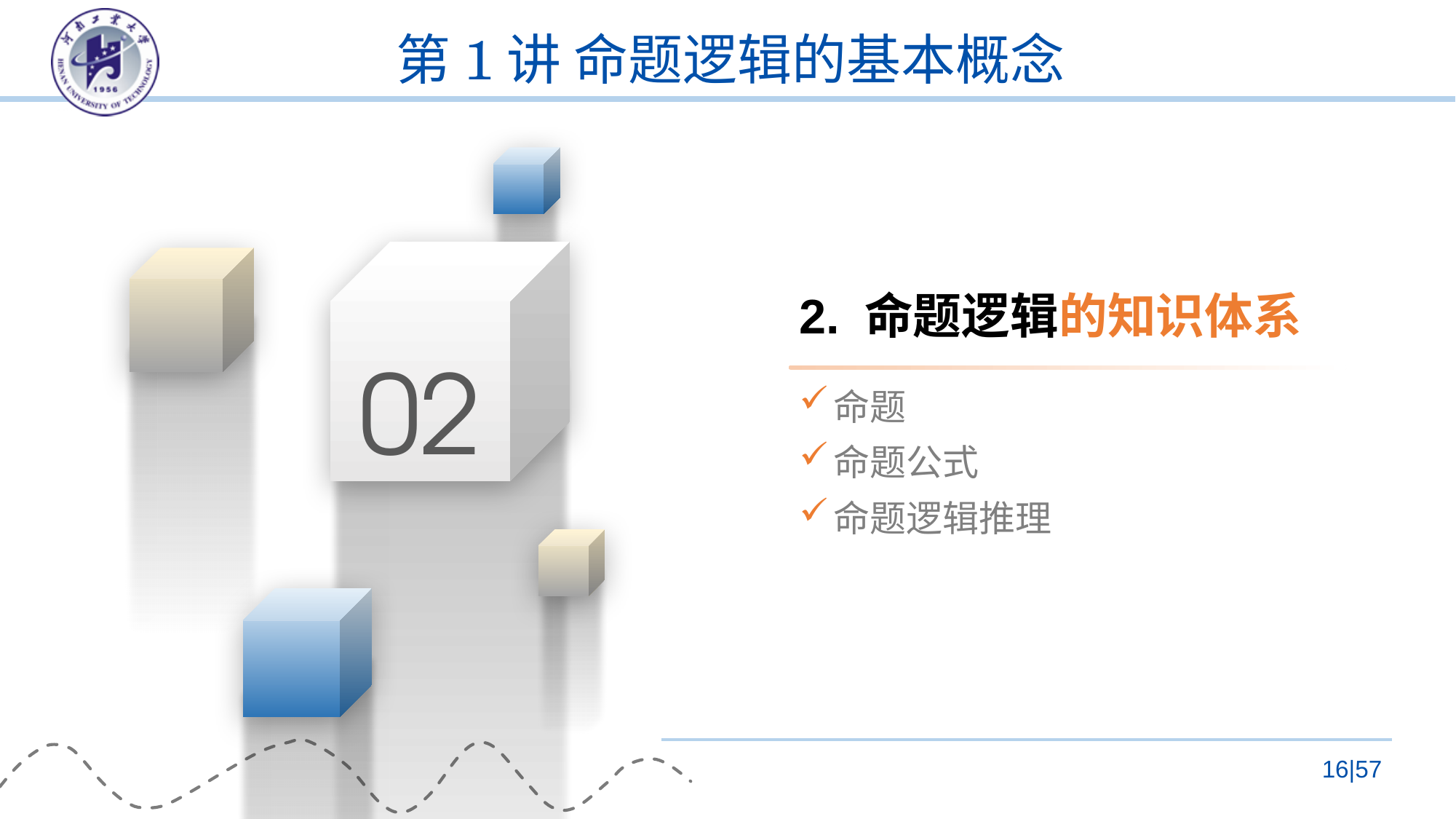

# 第1讲 命题逻辑的基本概念

02

2. 命题逻辑的知识体系

命题
命题公式
命题逻辑推理

16|57